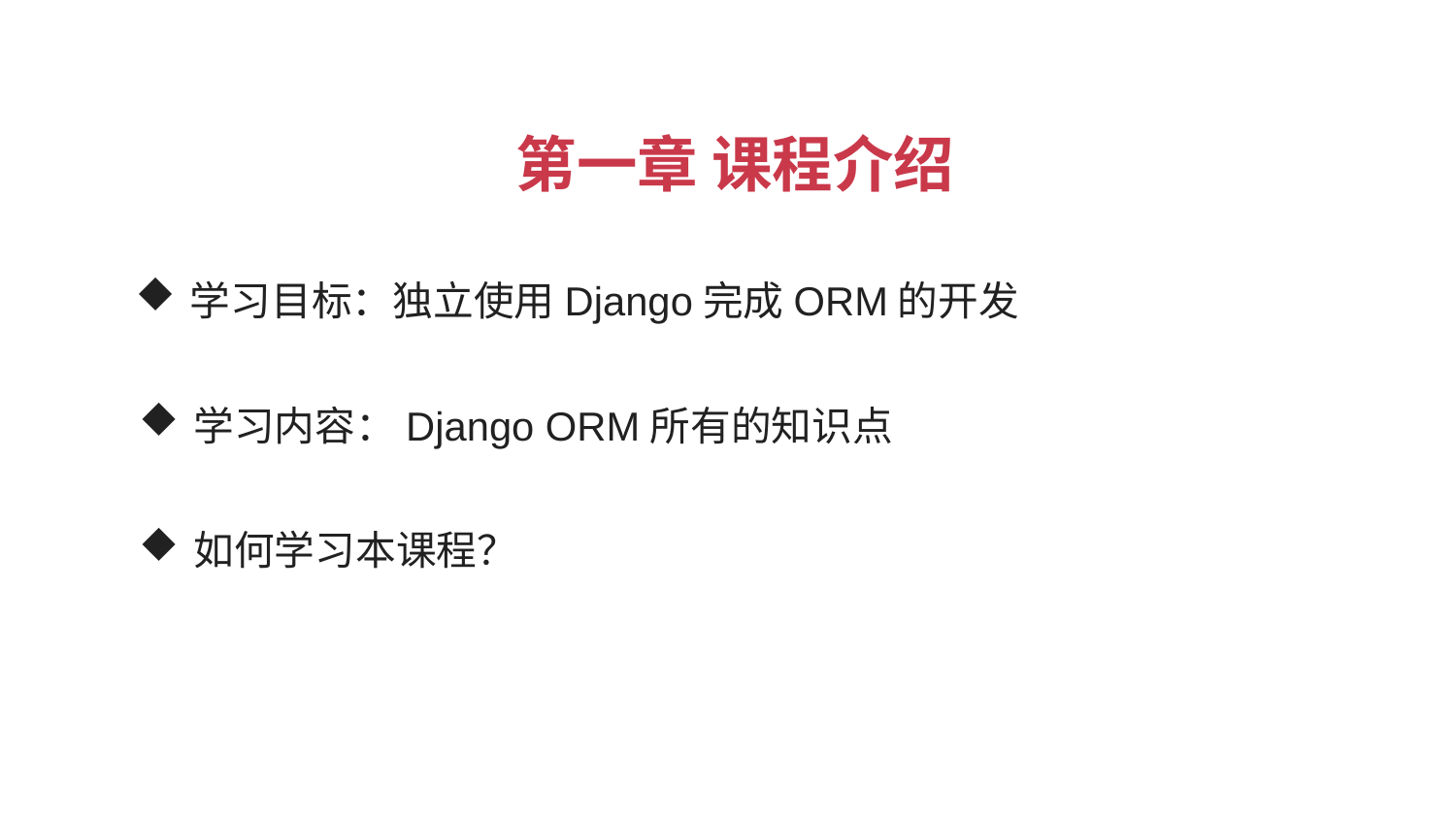

第一章 课程介绍
学习目标：独立使用Django完成ORM的开发
学习内容：Django ORM所有的知识点
如何学习本课程？